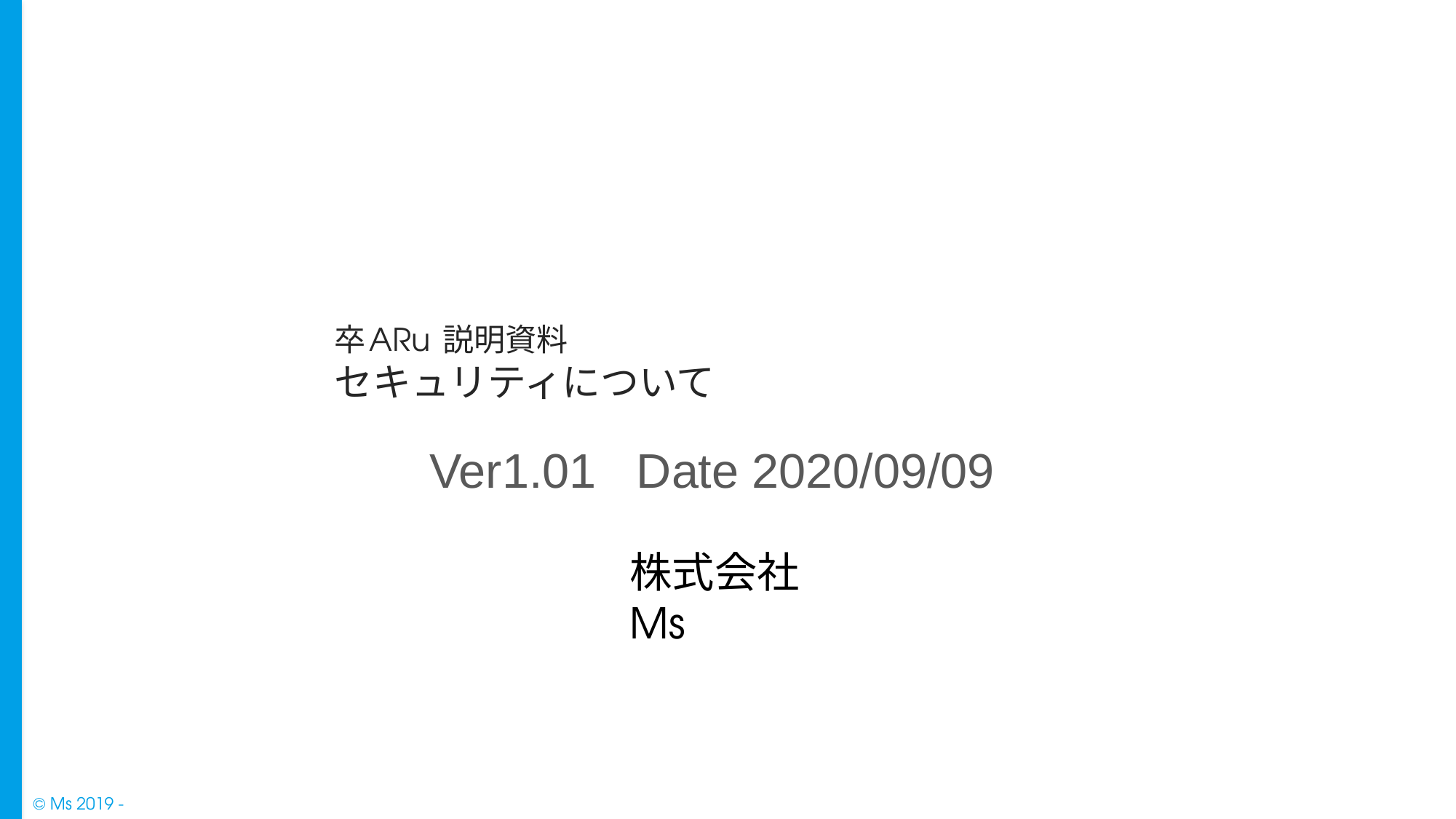

# 卒ARu 説明資料 セキュリティについて
Ver1.01   Date 2020/09/09
株式会社 Ms